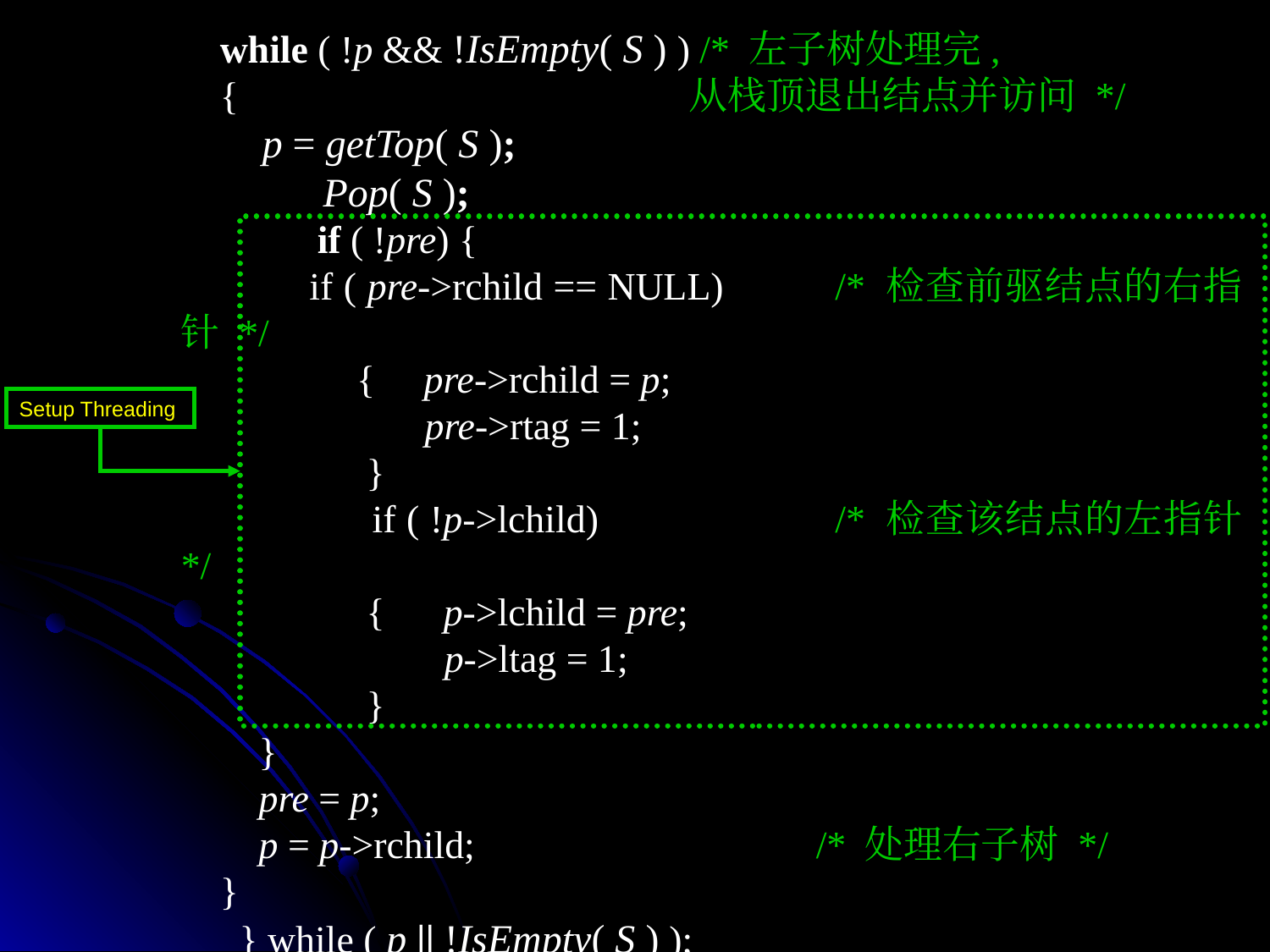

while ( !p && !IsEmpty( S ) ) /* 左子树处理完,
    { 				从栈顶退出结点并访问 */
        p = getTop( S );
              Pop( S );
              if ( !pre) {
            if ( pre->rchild == NULL)    	/* 检查前驱结点的右指针 */
	     {     pre->rchild = p;
  	            pre->rtag = 1;
	      }
	      if ( !p->lchild)            	/* 检查该结点的左指针 */
	      {      p->lchild = pre;
	              p->ltag = 1;
	      }
        }
        pre = p;
        p = p->rchild;  			/* 处理右子树 */
    }
      } while ( p || !IsEmpty( S ) );
}

Setup Threading